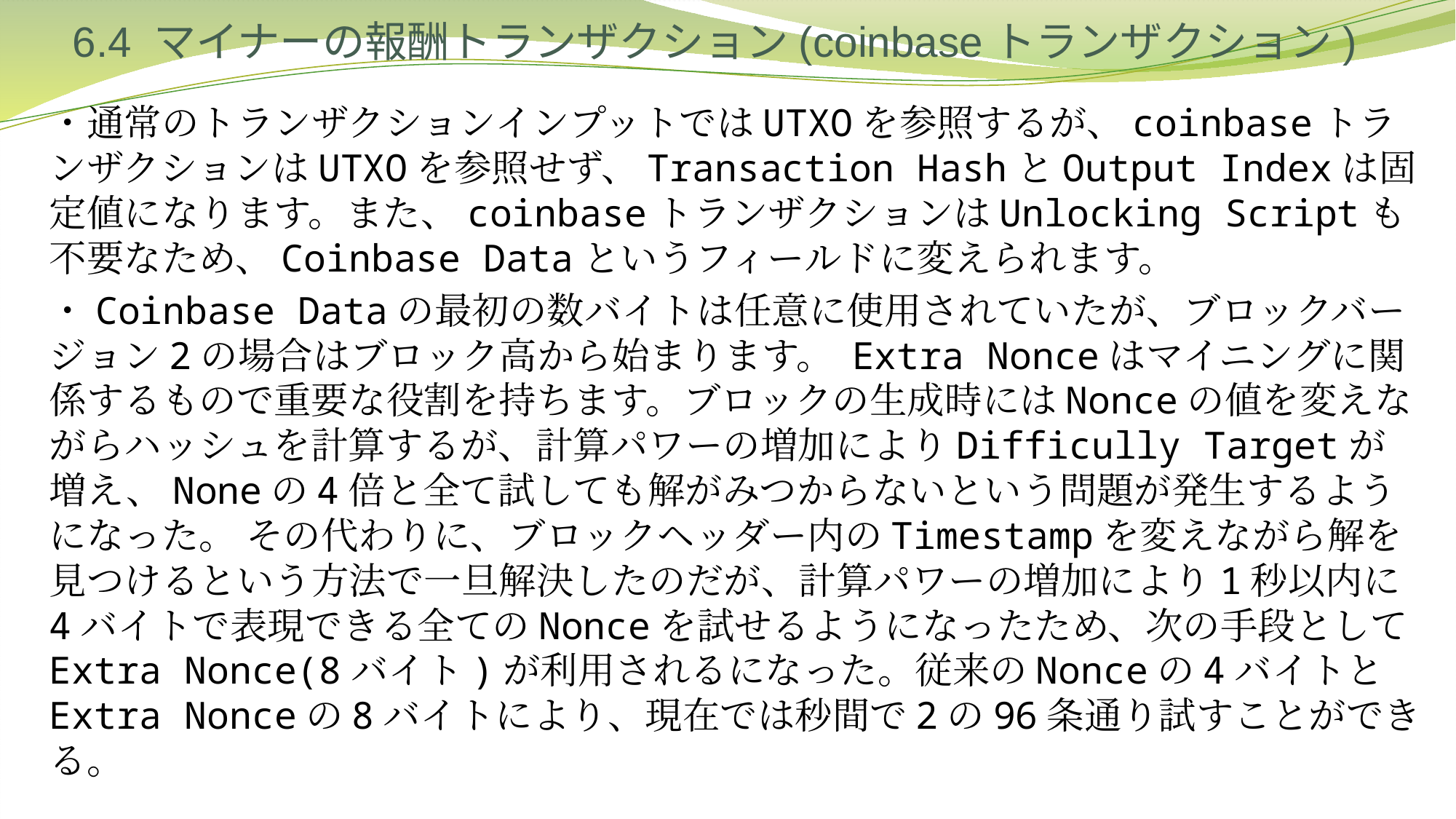

# 6.4 マイナーの報酬トランザクション(coinbaseトランザクション)
・通常のトランザクションインプットではUTXOを参照するが、coinbaseトランザクションはUTXOを参照せず、Transaction HashとOutput Indexは固定値になります。また、coinbaseトランザクションはUnlocking Scriptも不要なため、Coinbase Dataというフィールドに変えられます。
・Coinbase Dataの最初の数バイトは任意に使用されていたが、ブロックバージョン2の場合はブロック高から始まります。 Extra Nonceはマイニングに関係するもので重要な役割を持ちます。ブロックの生成時にはNonceの値を変えながらハッシュを計算するが、計算パワーの増加によりDifficully Targetが増え、Noneの4倍と全て試しても解がみつからないという問題が発生するようになった。 その代わりに、ブロックヘッダー内のTimestampを変えながら解を見つけるという方法で一旦解決したのだが、計算パワーの増加により1秒以内に4バイトで表現できる全てのNonceを試せるようになったため、次の手段としてExtra Nonce(8バイト)が利用されるになった。従来のNonceの4バイトとExtra Nonceの8バイトにより、現在では秒間で2の96条通り試すことができる。